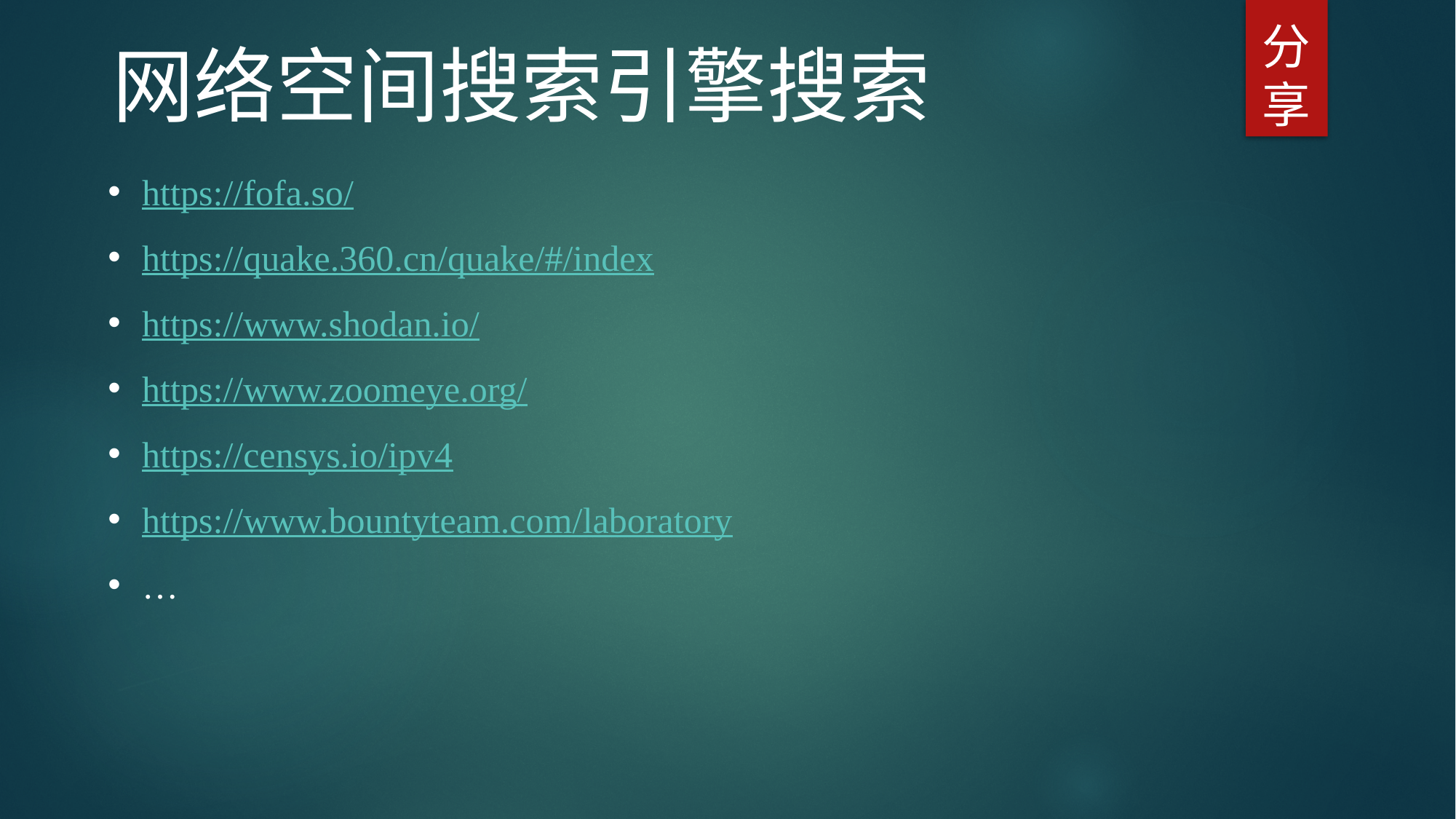

分享
网络空间搜索引擎搜索
https://fofa.so/
https://quake.360.cn/quake/#/index
https://www.shodan.io/
https://www.zoomeye.org/
https://censys.io/ipv4
https://www.bountyteam.com/laboratory
…